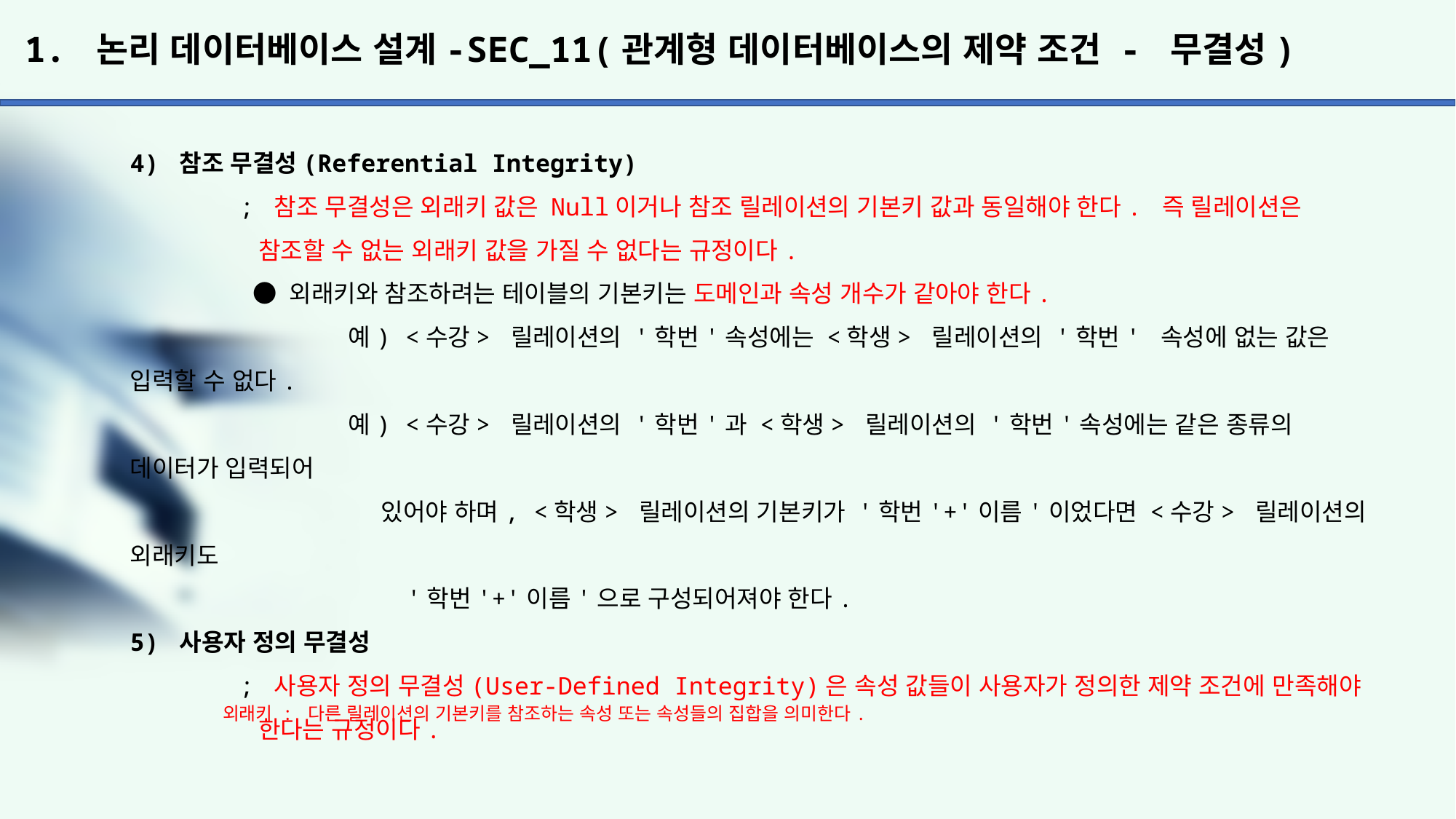

# 1. 논리 데이터베이스 설계-SEC_11(관계형 데이터베이스의 제약 조건 - 무결성)
4) 참조 무결성(Referential Integrity)
	; 참조 무결성은 외래키 값은 Null이거나 참조 릴레이션의 기본키 값과 동일해야 한다. 즉 릴레이션은
	  참조할 수 없는 외래키 값을 가질 수 없다는 규정이다.
	  ● 외래키와 참조하려는 테이블의 기본키는 도메인과 속성 개수가 같아야 한다.
		예) <수강> 릴레이션의 '학번'속성에는 <학생> 릴레이션의 '학번' 속성에 없는 값은 입력할 수 없다.
		예) <수강> 릴레이션의 '학번'과 <학생> 릴레이션의 '학번'속성에는 같은 종류의 데이터가 입력되어
		    있어야 하며, <학생> 릴레이션의 기본키가 '학번'+'이름'이었다면 <수강> 릴레이션의 외래키도
		    '학번'+'이름'으로 구성되어져야 한다.
5) 사용자 정의 무결성
	; 사용자 정의 무결성(User-Defined Integrity)은 속성 값들이 사용자가 정의한 제약 조건에 만족해야
	  한다는 규정이다.
외래키 : 다른 릴레이션의 기본키를 참조하는 속성 또는 속성들의 집합을 의미한다.